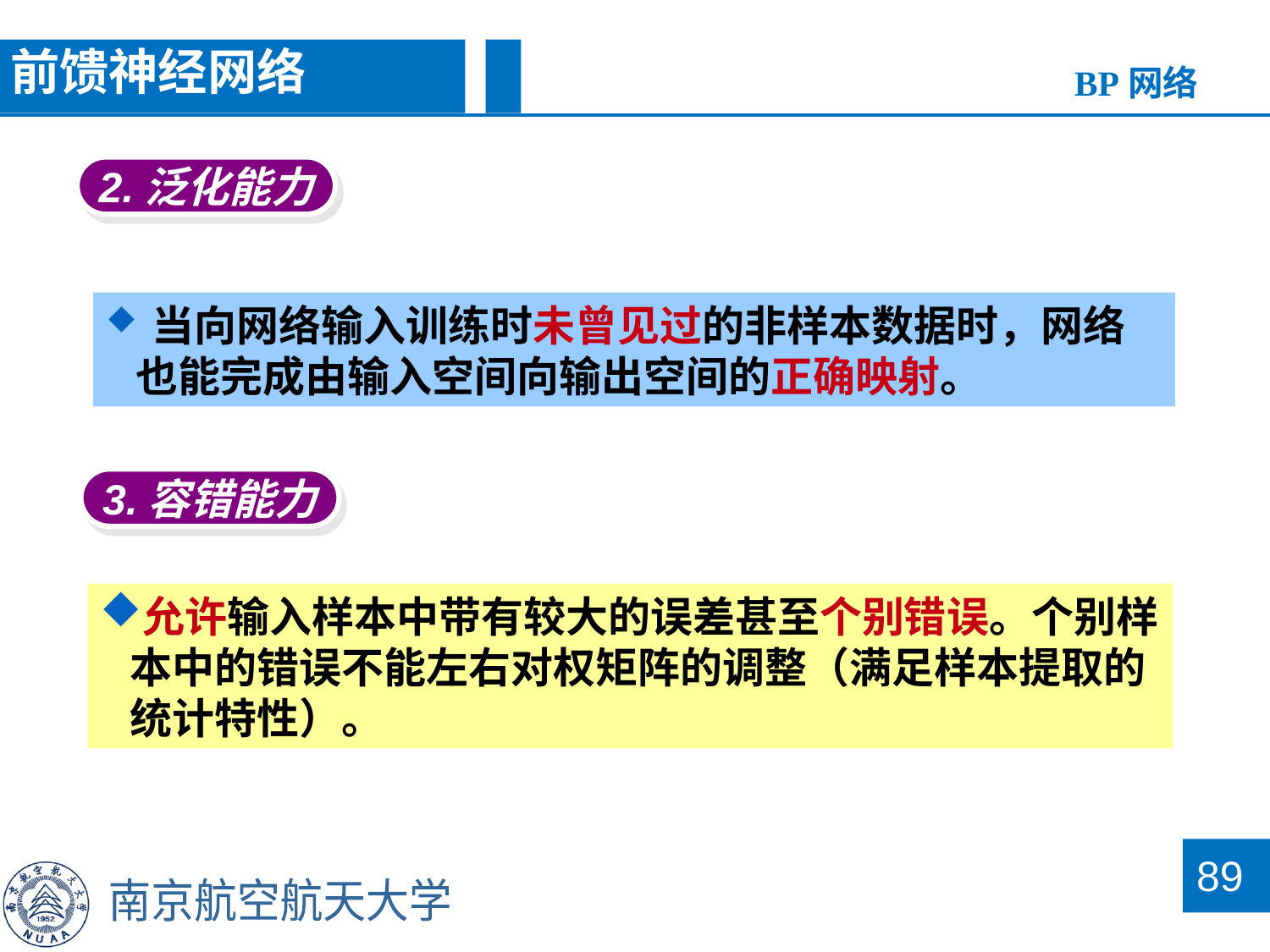

前馈神经网络
BP网络
2.泛化能力
 当向网络输入训练时未曾见过的非样本数据时，网络也能完成由输入空间向输出空间的正确映射。
3.容错能力
允许输入样本中带有较大的误差甚至个别错误。个别样本中的错误不能左右对权矩阵的调整（满足样本提取的统计特性）。